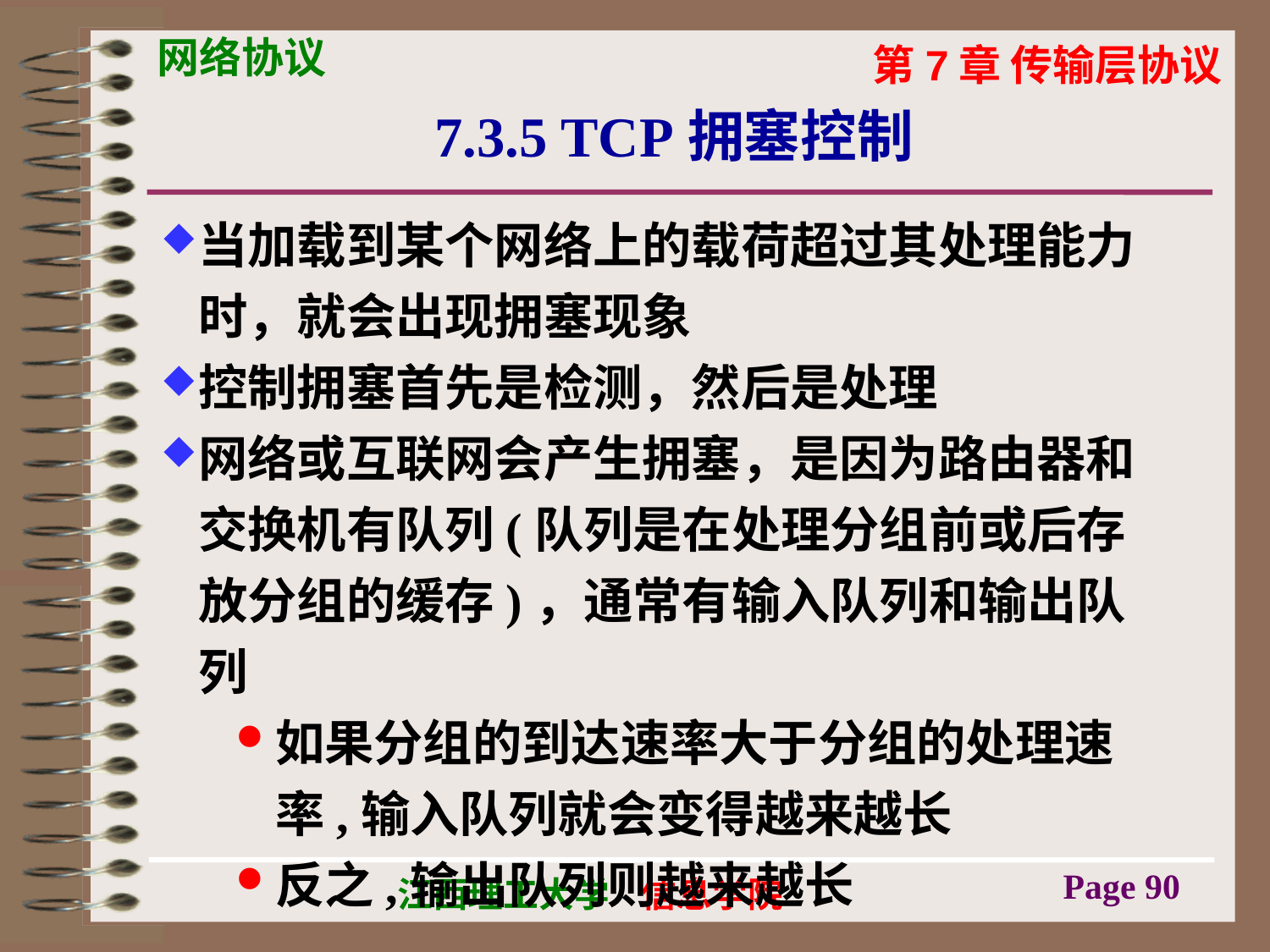

# 7.3.5 TCP拥塞控制
当加载到某个网络上的载荷超过其处理能力时，就会出现拥塞现象
控制拥塞首先是检测，然后是处理
网络或互联网会产生拥塞，是因为路由器和交换机有队列(队列是在处理分组前或后存放分组的缓存)，通常有输入队列和输出队列
如果分组的到达速率大于分组的处理速率,输入队列就会变得越来越长
反之,输出队列则越来越长
Page 90